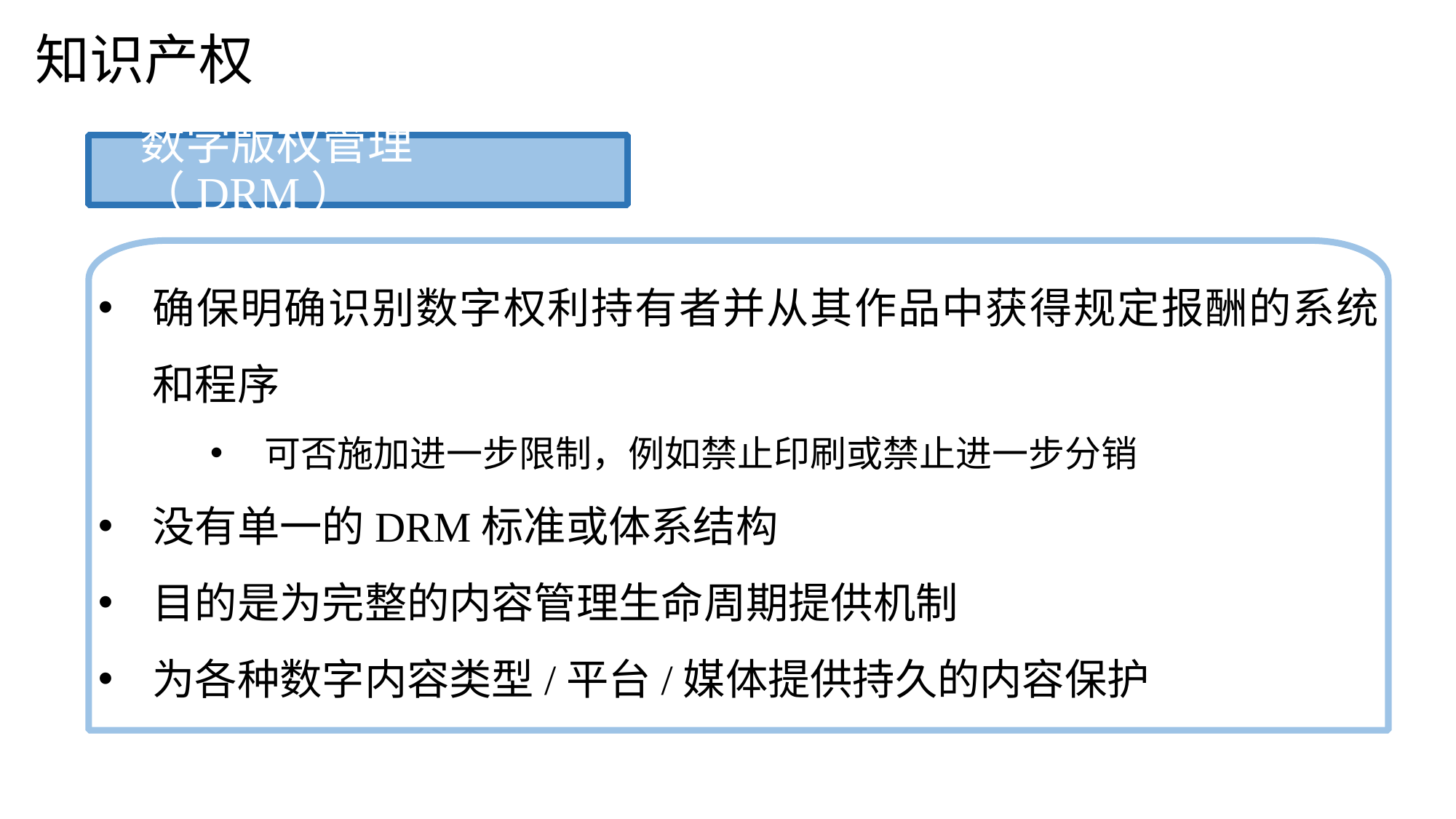

知识产权

数字版权管理（DRM）
确保明确识别数字权利持有者并从其作品中获得规定报酬的系统和程序
可否施加进一步限制，例如禁止印刷或禁止进一步分销
没有单一的DRM标准或体系结构
目的是为完整的内容管理生命周期提供机制
为各种数字内容类型/平台/媒体提供持久的内容保护